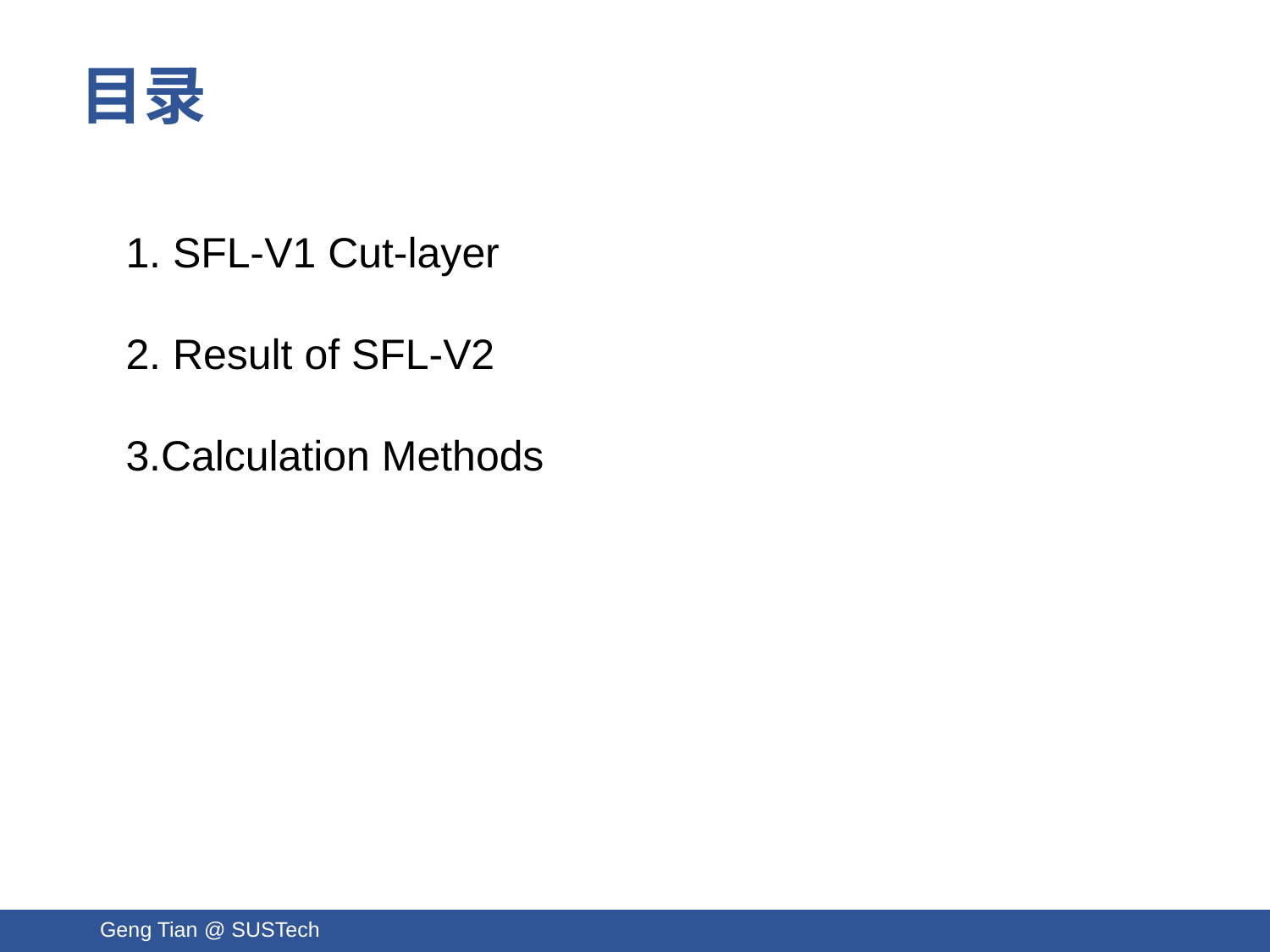

# 目录
1. SFL-V1 Cut-layer

2. Result of SFL-V2

3.Calculation Methods

Geng Tian @ SUSTech
2